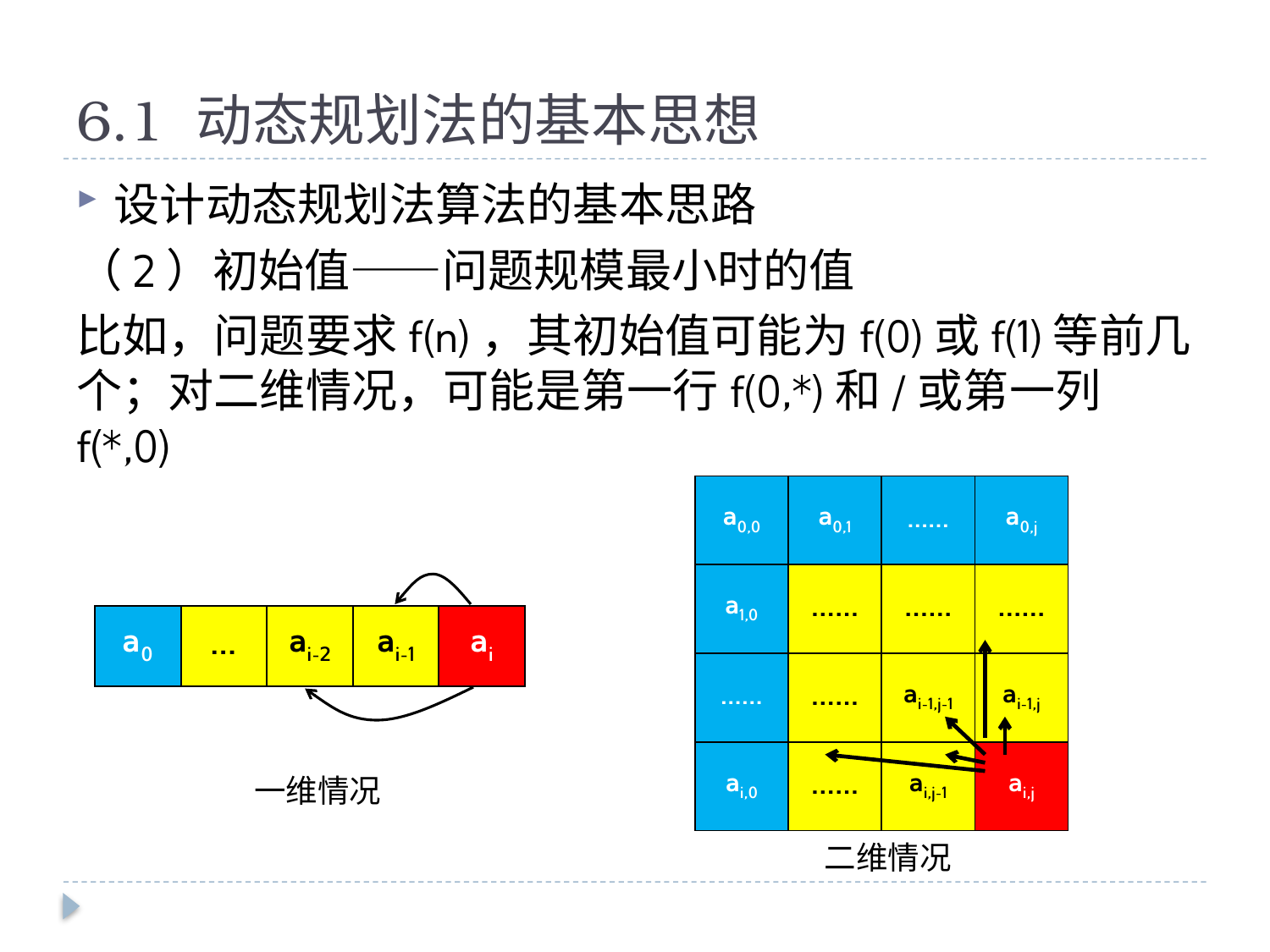

# 6.1 动态规划法的基本思想
设计动态规划法算法的基本思路
（2）初始值——问题规模最小时的值
比如，问题要求f(n)，其初始值可能为f(0)或f(1)等前几个；对二维情况，可能是第一行f(0,*)和/或第一列f(*,0)
| a0,0 | a0,1 | …… | a0,j |
| --- | --- | --- | --- |
| a1,0 | …… | …… | …… |
| …… | …… | ai-1,j-1 | ai-1,j |
| ai,0 | …… | ai,j-1 | ai,j |

| a0 | … | ai-2 | ai-1 | ai |
| --- | --- | --- | --- | --- |

一维情况
二维情况